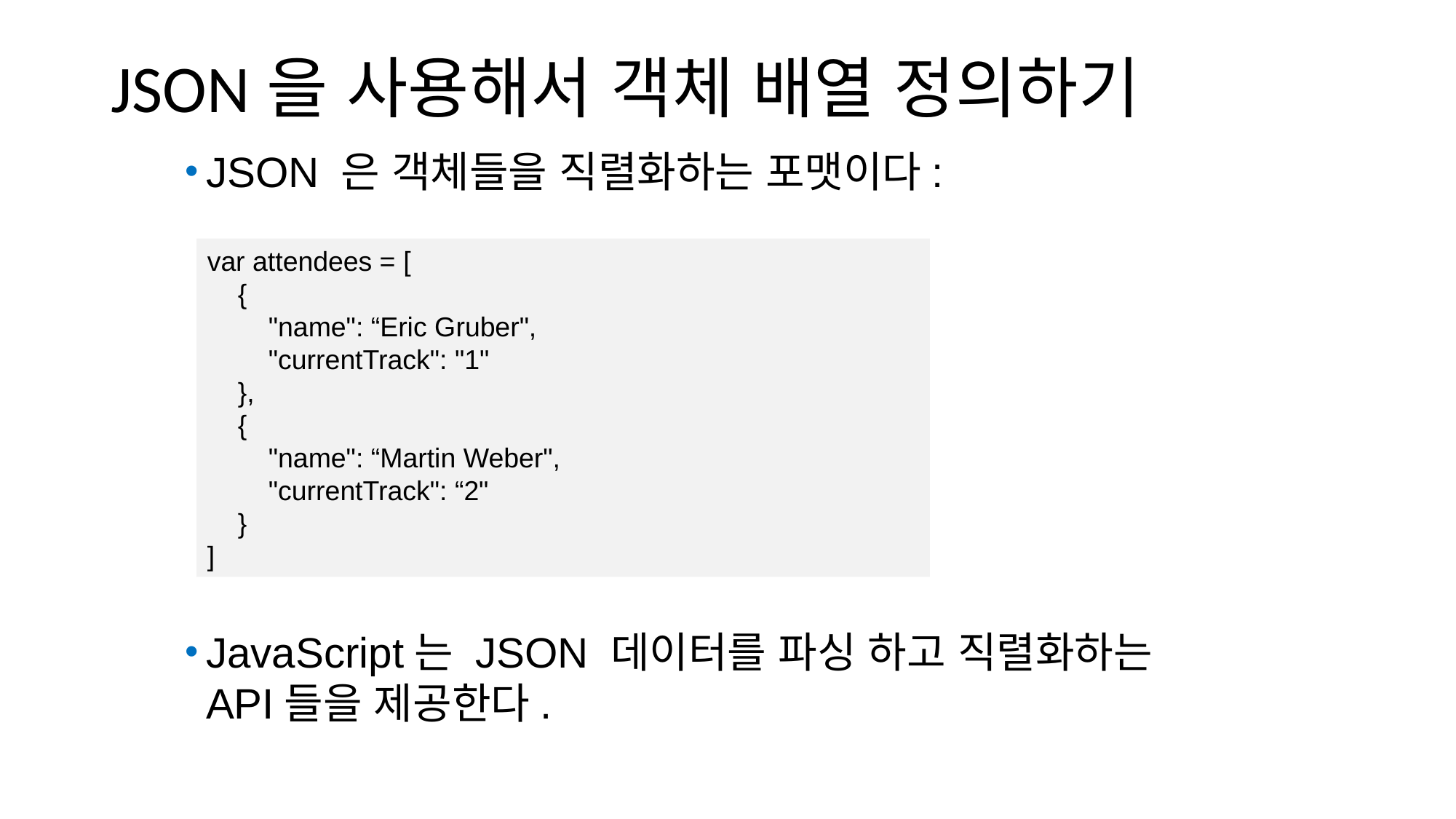

# JSON을 사용해서 객체 배열 정의하기
JSON 은 객체들을 직렬화하는 포맷이다:

JavaScript는 JSON 데이터를 파싱 하고 직렬화하는 API들을 제공한다.
var attendees = [
    {
        "name": “Eric Gruber",
        "currentTrack": "1"
    },
    {
        "name": “Martin Weber",
        "currentTrack": “2"
    }
]